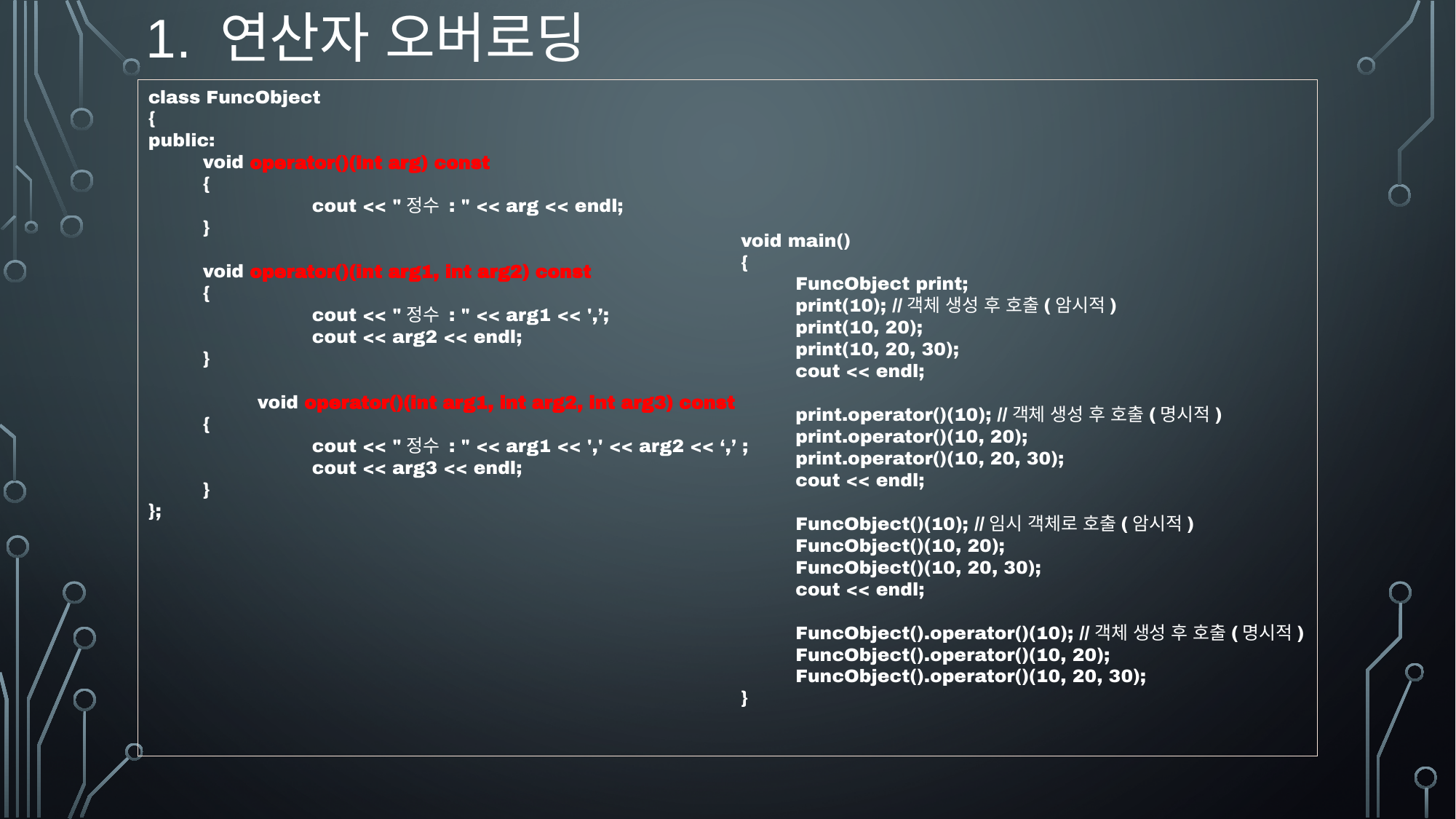

# 1. 연산자 오버로딩
class FuncObject
{
public:
void operator()(int arg) const
{
	cout << "정수 : " << arg << endl;
}

void operator()(int arg1, int arg2) const
{
	cout << "정수 : " << arg1 << ',’;
	cout << arg2 << endl;
}

	void operator()(int arg1, int arg2, int arg3) const
{
	cout << "정수 : " << arg1 << ',' << arg2 << ‘,’ ;
	cout << arg3 << endl;
}
};

void main()
{
FuncObject print;
print(10); //객체 생성 후 호출(암시적)
print(10, 20);
print(10, 20, 30);
cout << endl;

print.operator()(10); //객체 생성 후 호출(명시적)
print.operator()(10, 20);
print.operator()(10, 20, 30);
cout << endl;

FuncObject()(10); //임시 객체로 호출(암시적)
FuncObject()(10, 20);
FuncObject()(10, 20, 30);
cout << endl;

FuncObject().operator()(10); //객체 생성 후 호출(명시적)
FuncObject().operator()(10, 20);
FuncObject().operator()(10, 20, 30);
}